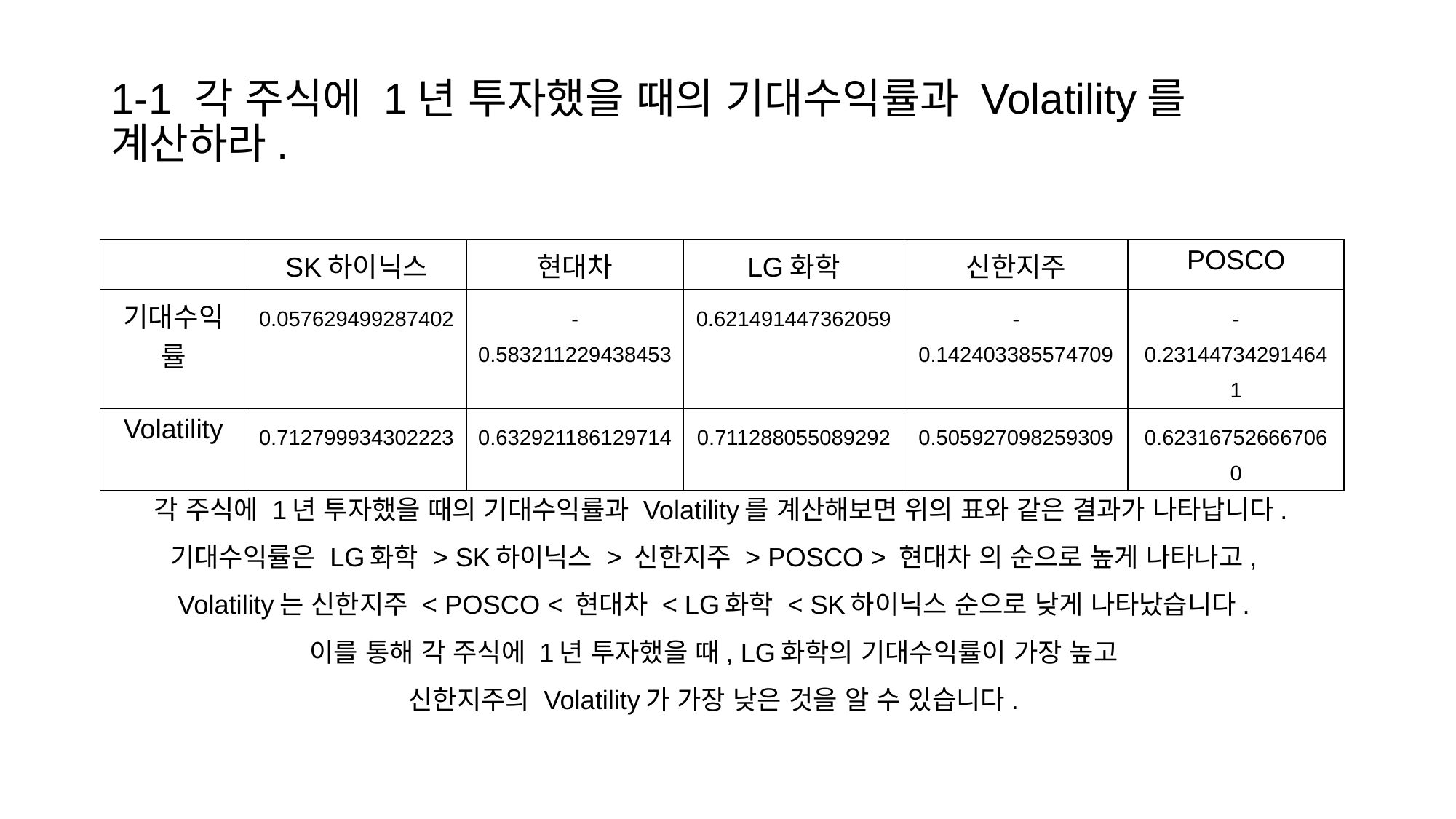

# 1-1 각 주식에 1년 투자했을 때의 기대수익률과 Volatility를 계산하라.
|  | SK하이닉스 | 현대차 | LG화학 | 신한지주 | POSCO |
| --- | --- | --- | --- | --- | --- |
| 기대수익률 | 0.057629499287402 | -0.583211229438453 | 0.621491447362059 | -0.142403385574709 | -0.231447342914641 |
| Volatility | 0.712799934302223 | 0.632921186129714 | 0.711288055089292 | 0.505927098259309 | 0.623167526667060 |
 각 주식에 1년 투자했을 때의 기대수익률과 Volatility를 계산해보면 위의 표와 같은 결과가 나타납니다.
기대수익률은 LG화학 > SK하이닉스 > 신한지주 > POSCO > 현대차 의 순으로 높게 나타나고,
Volatility는 신한지주 < POSCO < 현대차 < LG화학 < SK하이닉스 순으로 낮게 나타났습니다.
이를 통해 각 주식에 1년 투자했을 때, LG화학의 기대수익률이 가장 높고
신한지주의 Volatility가 가장 낮은 것을 알 수 있습니다.